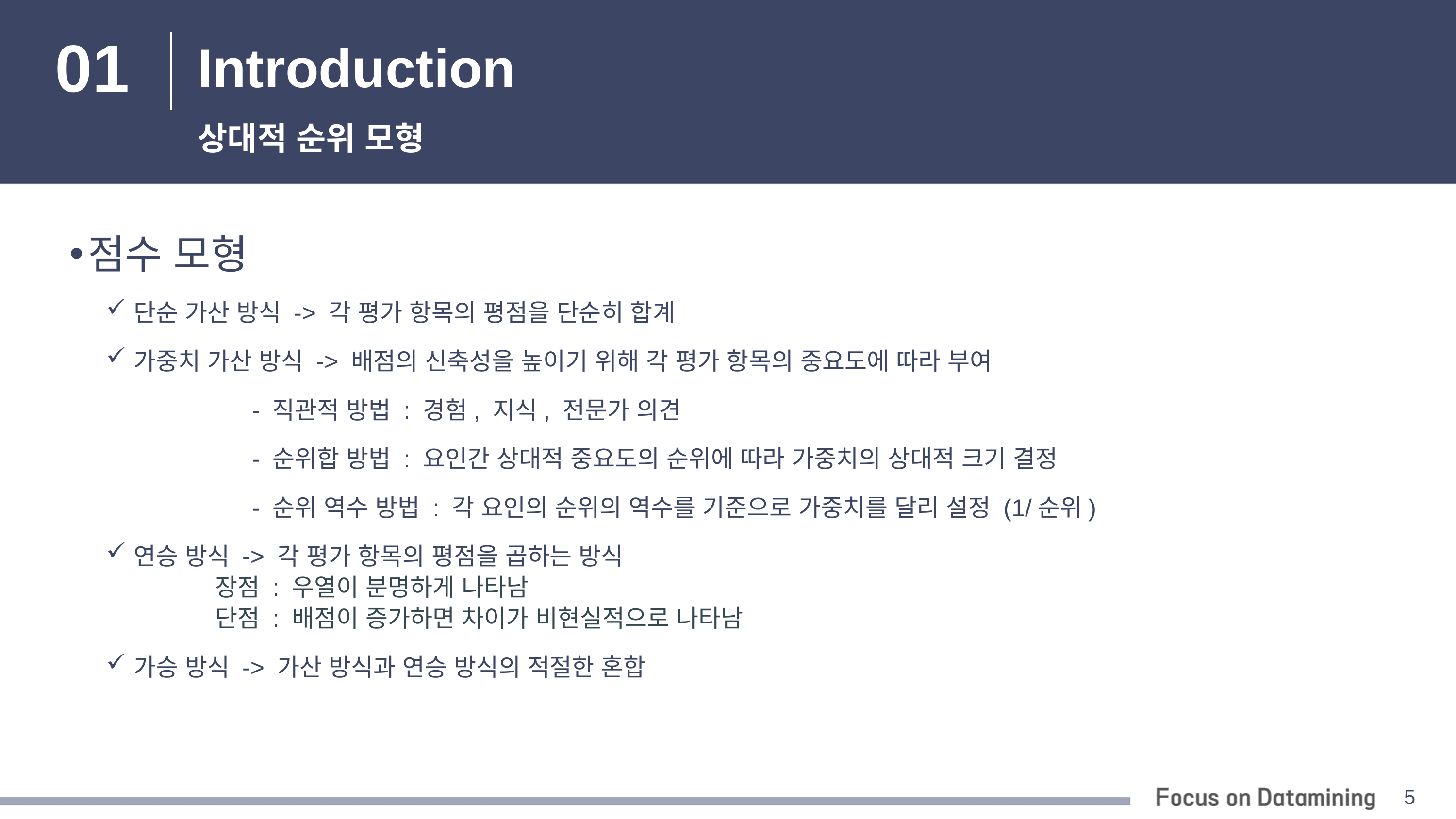

01
# Introduction
상대적 순위 모형
점수 모형
단순 가산 방식 -> 각 평가 항목의 평점을 단순히 합계
가중치 가산 방식 -> 배점의 신축성을 높이기 위해 각 평가 항목의 중요도에 따라 부여
		- 직관적 방법 : 경험, 지식, 전문가 의견
		- 순위합 방법 : 요인간 상대적 중요도의 순위에 따라 가중치의 상대적 크기 결정
		- 순위 역수 방법 : 각 요인의 순위의 역수를 기준으로 가중치를 달리 설정 (1/순위)
연승 방식 -> 각 평가 항목의 평점을 곱하는 방식
	장점 : 우열이 분명하게 나타남
	단점 : 배점이 증가하면 차이가 비현실적으로 나타남
가승 방식 -> 가산 방식과 연승 방식의 적절한 혼합